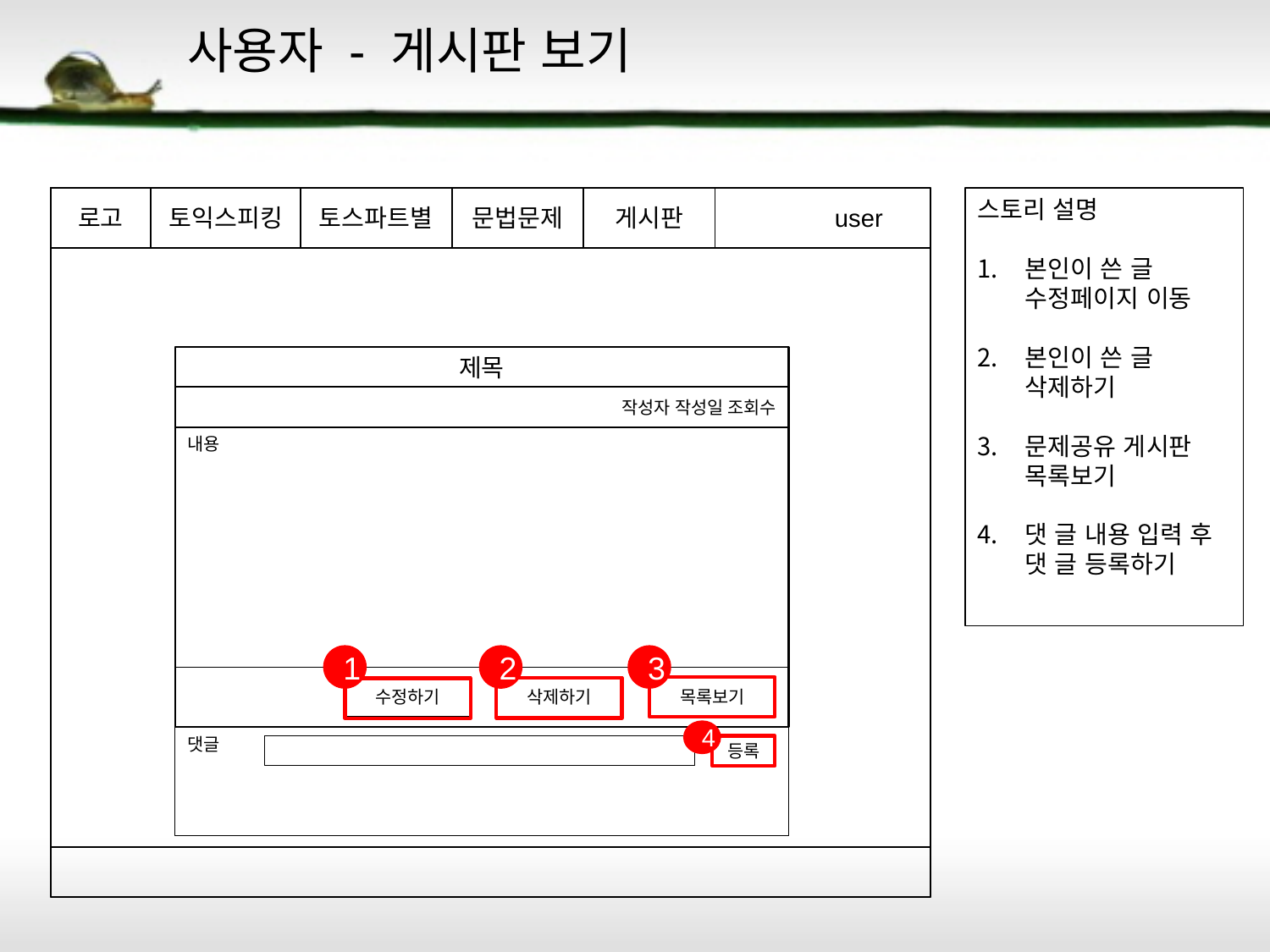

사용자 - 게시판 보기
스토리 설명

본인이 쓴 글 수정페이지 이동

본인이 쓴 글 삭제하기

문제공유 게시판 목록보기

댓 글 내용 입력 후 댓 글 등록하기

로고
토익스피킹
토스파트별
문법문제
게시판
user

제목
작성자 작성일 조회수
내용
목록보기

3

1
2
수정하기
삭제하기

4
댓글

등록